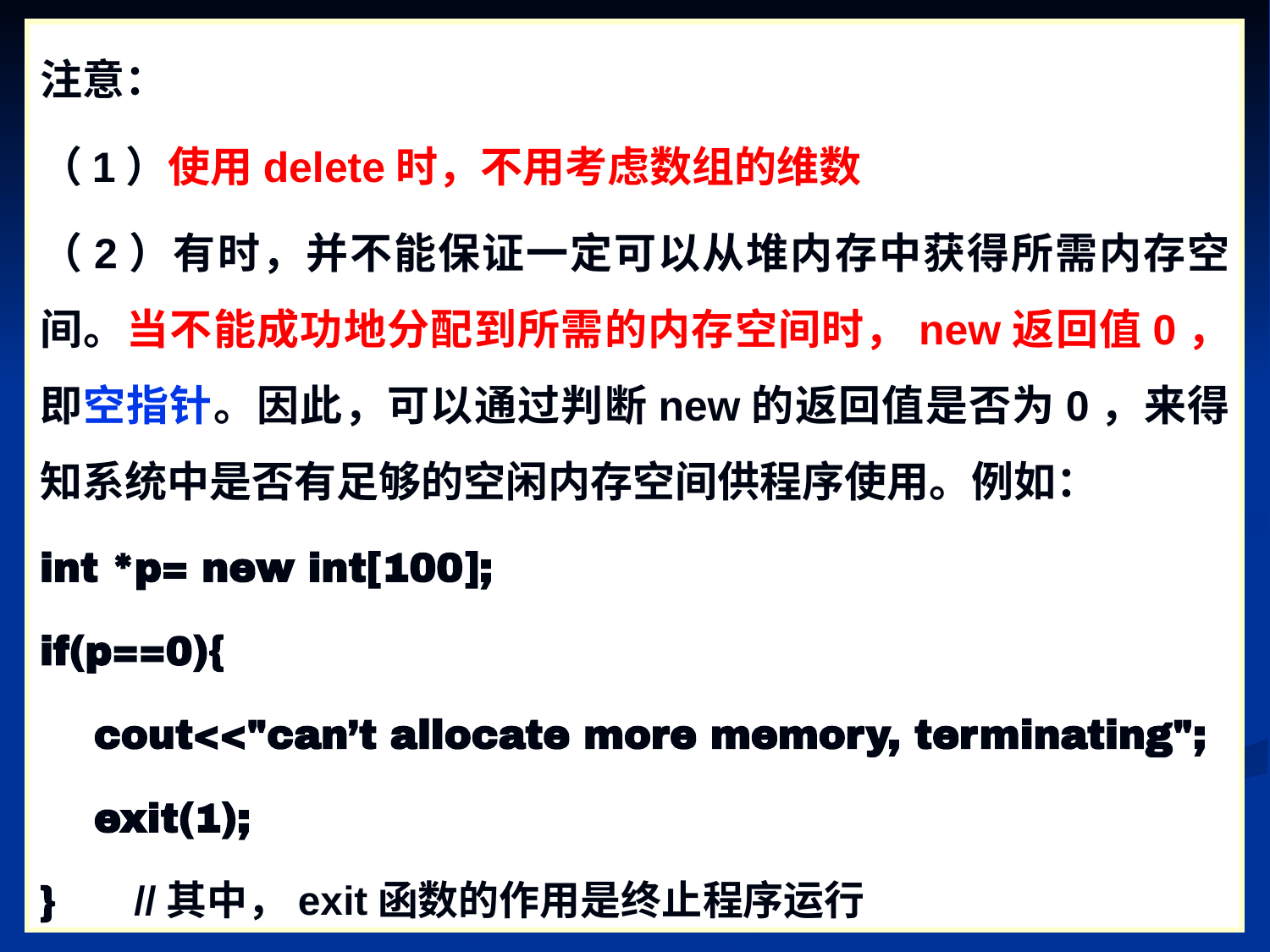

注意：
（1）使用delete时，不用考虑数组的维数
（2）有时，并不能保证一定可以从堆内存中获得所需内存空间。当不能成功地分配到所需的内存空间时，new返回值0，即空指针。因此，可以通过判断new的返回值是否为0，来得知系统中是否有足够的空闲内存空间供程序使用。例如：
int *p= new int[100];
if(p==0){
    cout<<"can’t allocate more memory, terminating";
    exit(1);
}       //其中，exit函数的作用是终止程序运行